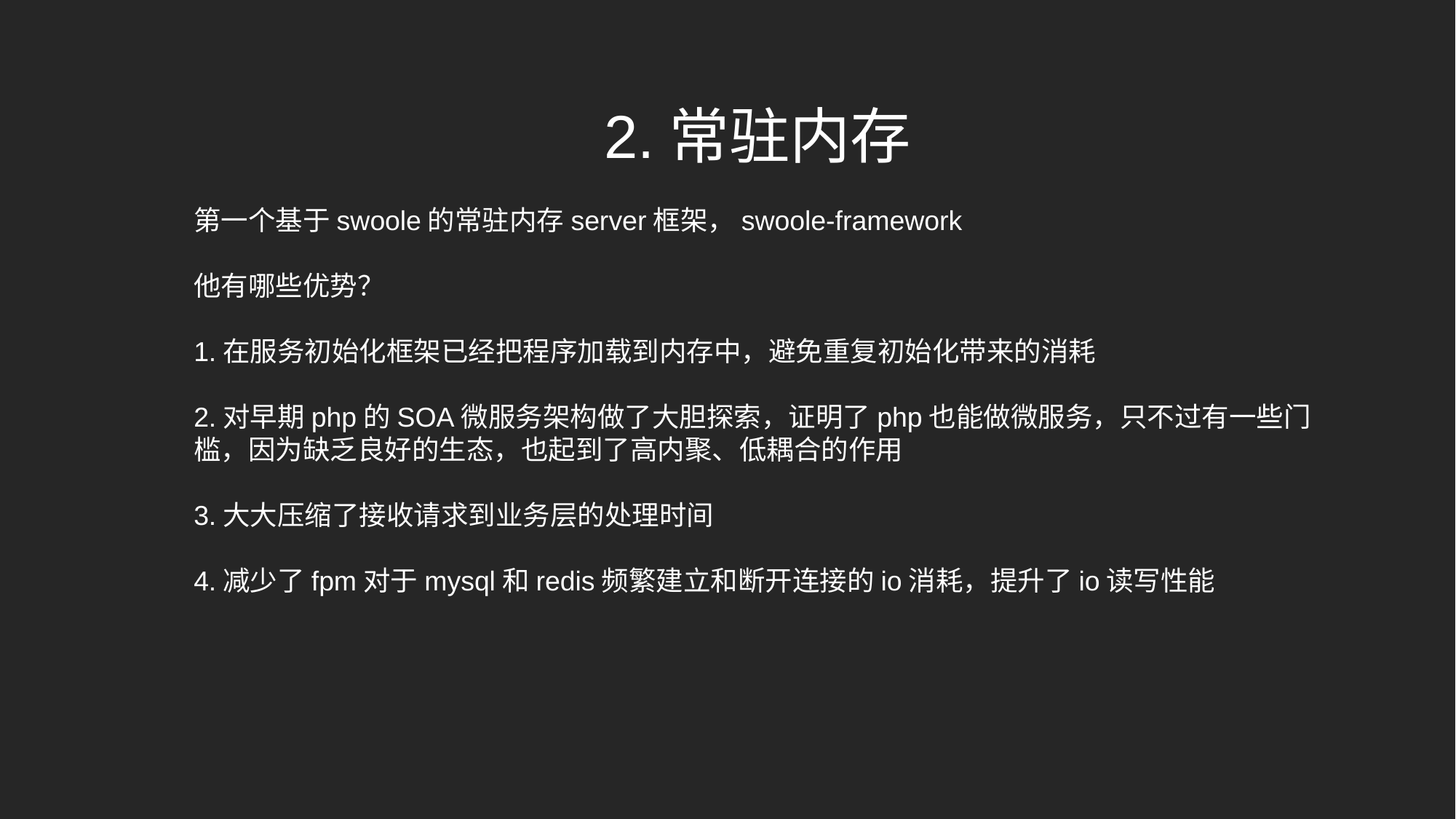

2.常驻内存

第一个基于swoole的常驻内存server框架，swoole-framework

他有哪些优势？

1.在服务初始化框架已经把程序加载到内存中，避免重复初始化带来的消耗

2.对早期php的SOA微服务架构做了大胆探索，证明了php也能做微服务，只不过有一些门槛，因为缺乏良好的生态，也起到了高内聚、低耦合的作用

3.大大压缩了接收请求到业务层的处理时间

4.减少了fpm对于mysql和redis频繁建立和断开连接的io消耗，提升了io读写性能